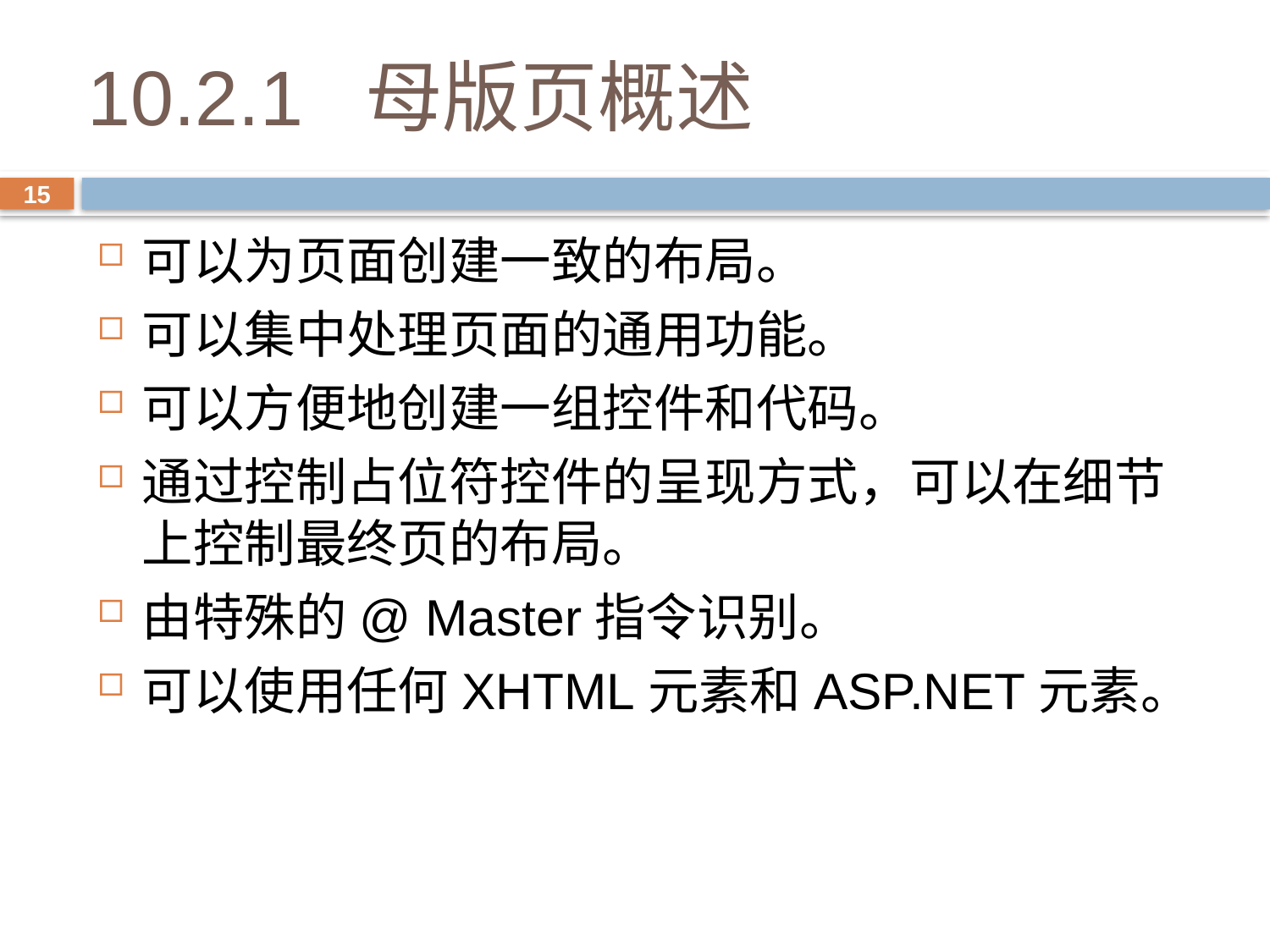

# 10.2.1  母版页概述
15
可以为页面创建一致的布局。
可以集中处理页面的通用功能。
可以方便地创建一组控件和代码。
通过控制占位符控件的呈现方式，可以在细节上控制最终页的布局。
由特殊的@ Master指令识别。
可以使用任何XHTML元素和ASP.NET元素。